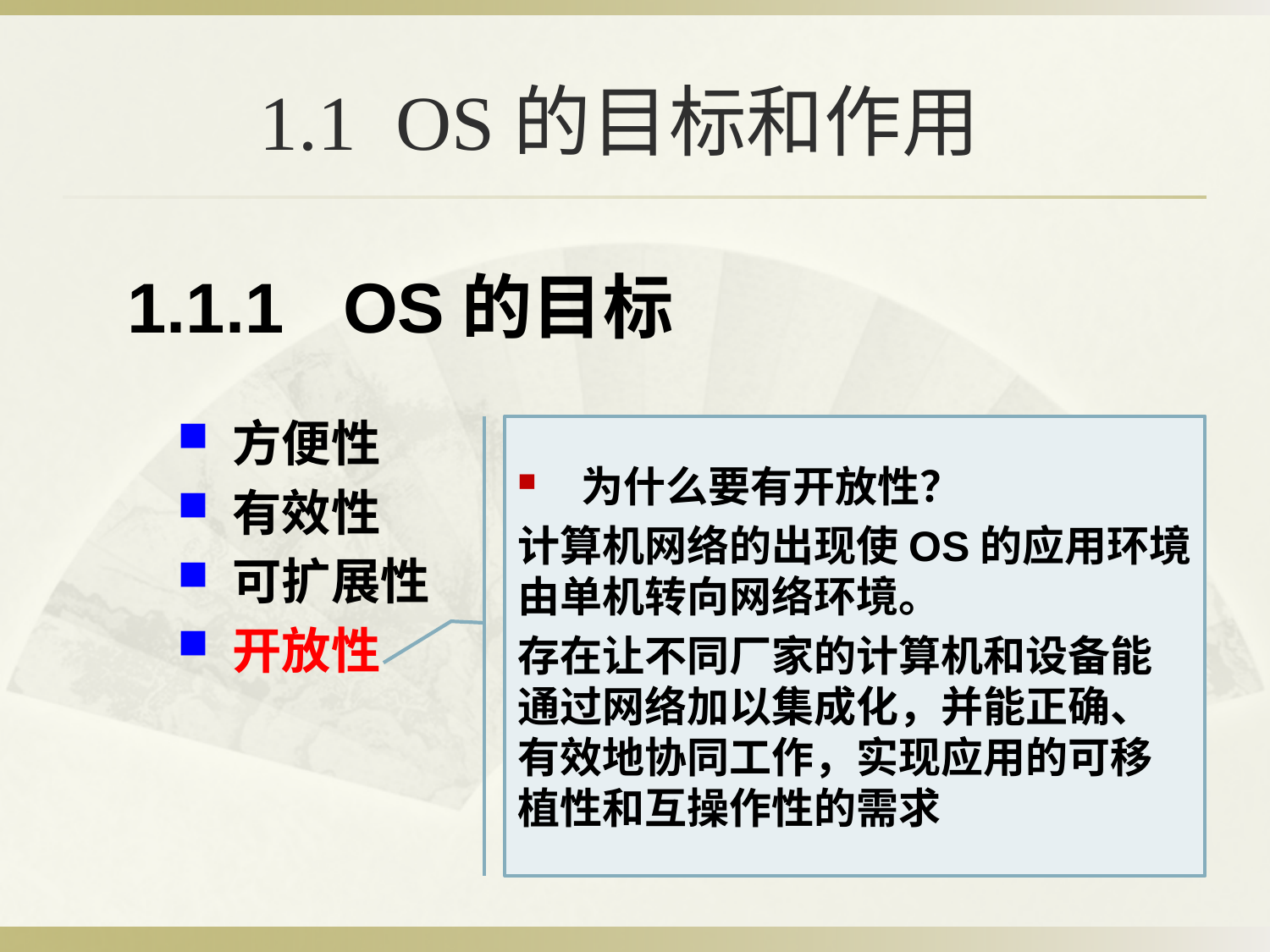

# 1.1  OS的目标和作用
1.1.1   OS的目标
 方便性
 有效性
 可扩展性
 开放性
为什么要有开放性？
计算机网络的出现使OS的应用环境由单机转向网络环境。
存在让不同厂家的计算机和设备能通过网络加以集成化，并能正确、有效地协同工作，实现应用的可移植性和互操作性的需求
9